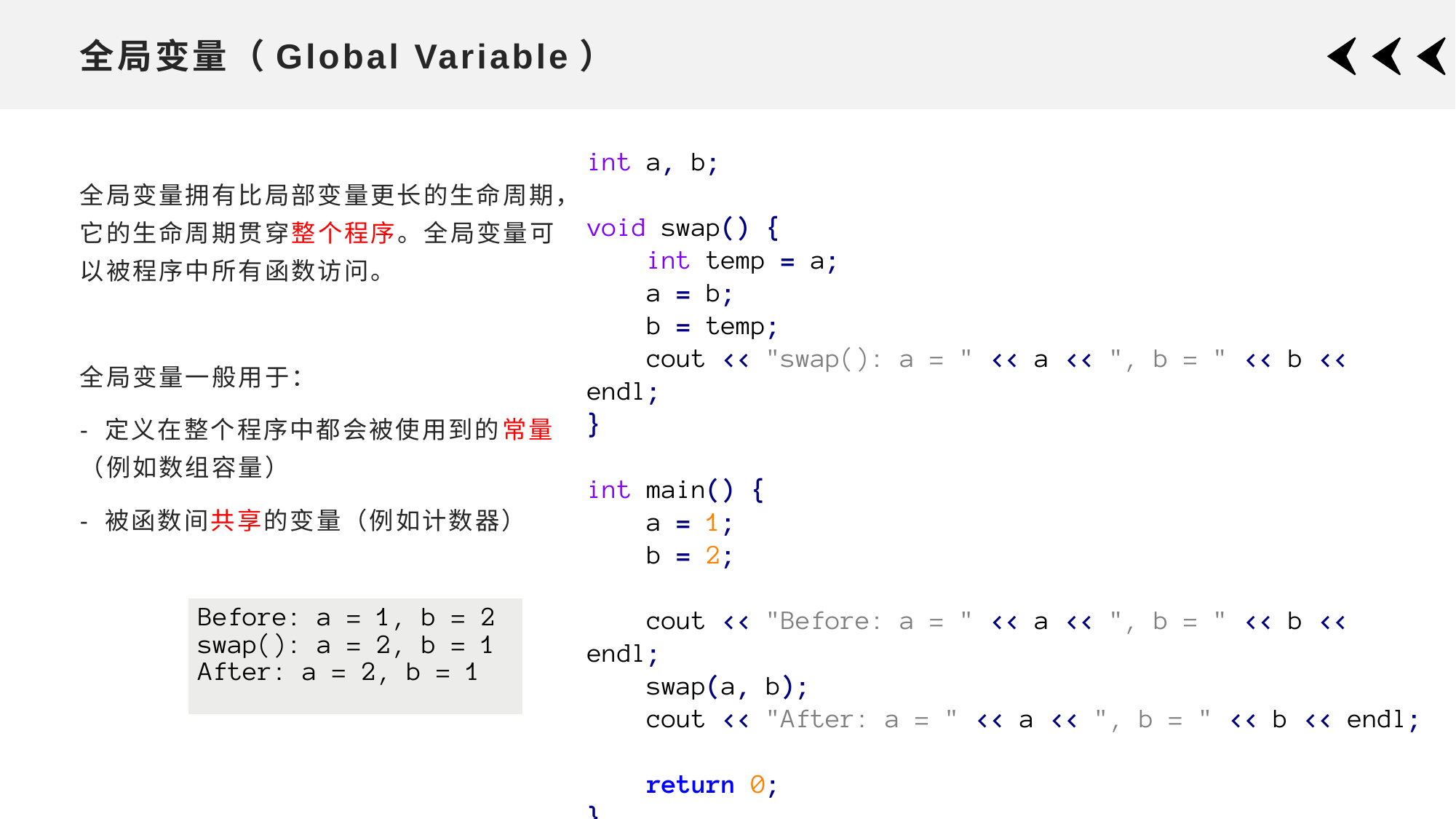

# 全局变量（Global Variable）
int a, b;

void swap() {
    int temp = a;
    a = b;
    b = temp;
    cout << "swap(): a = " << a << ", b = " << b << endl;
}

int main() {
    a = 1;
    b = 2;

    cout << "Before: a = " << a << ", b = " << b << endl;
    swap(a, b);
    cout << "After: a = " << a << ", b = " << b << endl;

    return 0;
}
全局变量拥有比局部变量更长的生命周期，它的生命周期贯穿整个程序。全局变量可以被程序中所有函数访问。

全局变量一般用于：
- 定义在整个程序中都会被使用到的常量（例如数组容量）
- 被函数间共享的变量（例如计数器）
| Before: a = 1, b = 2 swap(): a = 2, b = 1 After: a = 2, b = 1 |
| --- |